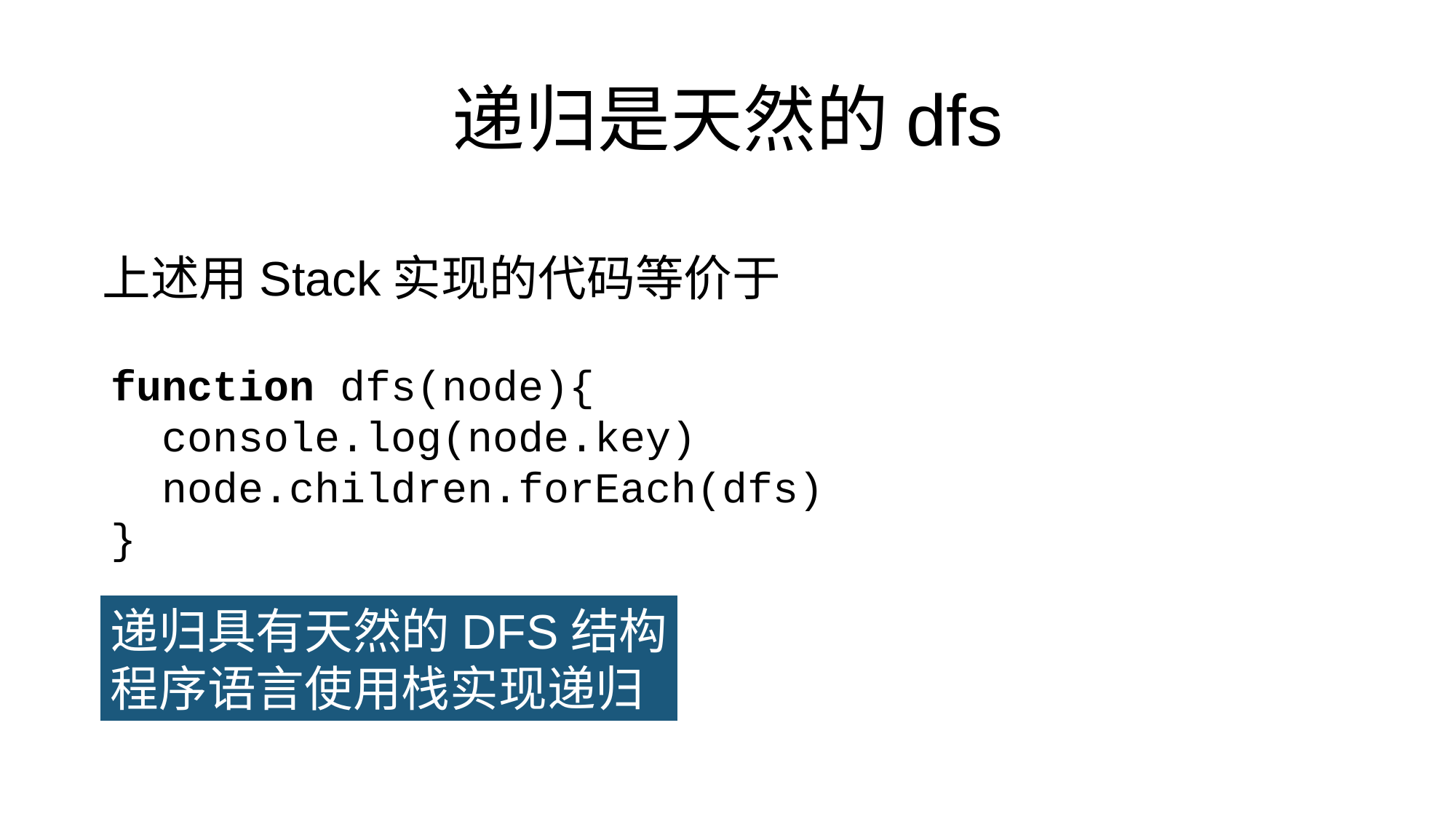

# 递归是天然的dfs
上述用Stack实现的代码等价于
function dfs(node){
  console.log(node.key)
  node.children.forEach(dfs)
}
递归具有天然的DFS结构
程序语言使用栈实现递归